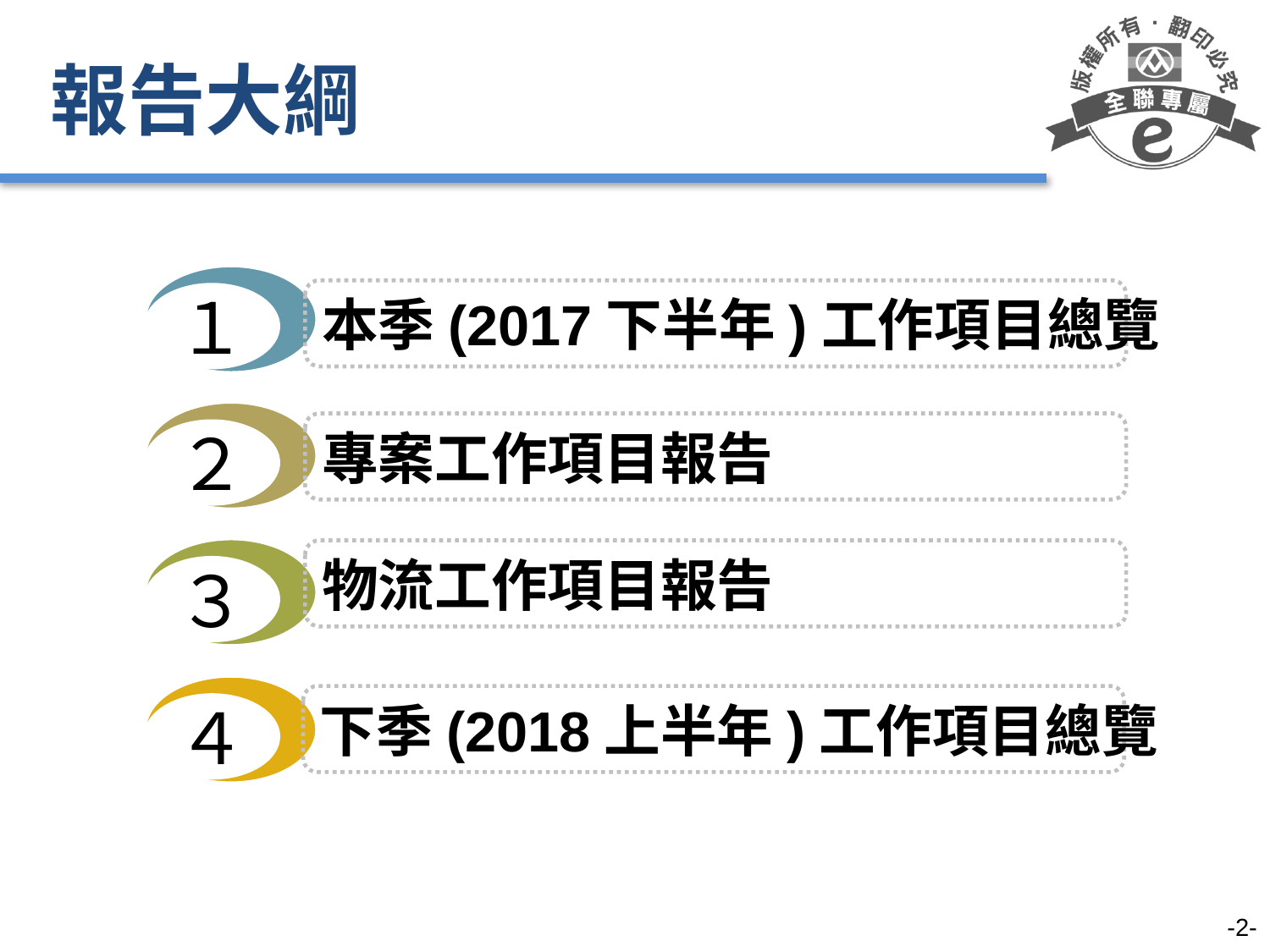

報告大綱

１

２

３
本季(2017下半年)工作項目總覽
專案工作項目報告
物流工作項目報告

下季(2018上半年)工作項目總覽
４
-2-